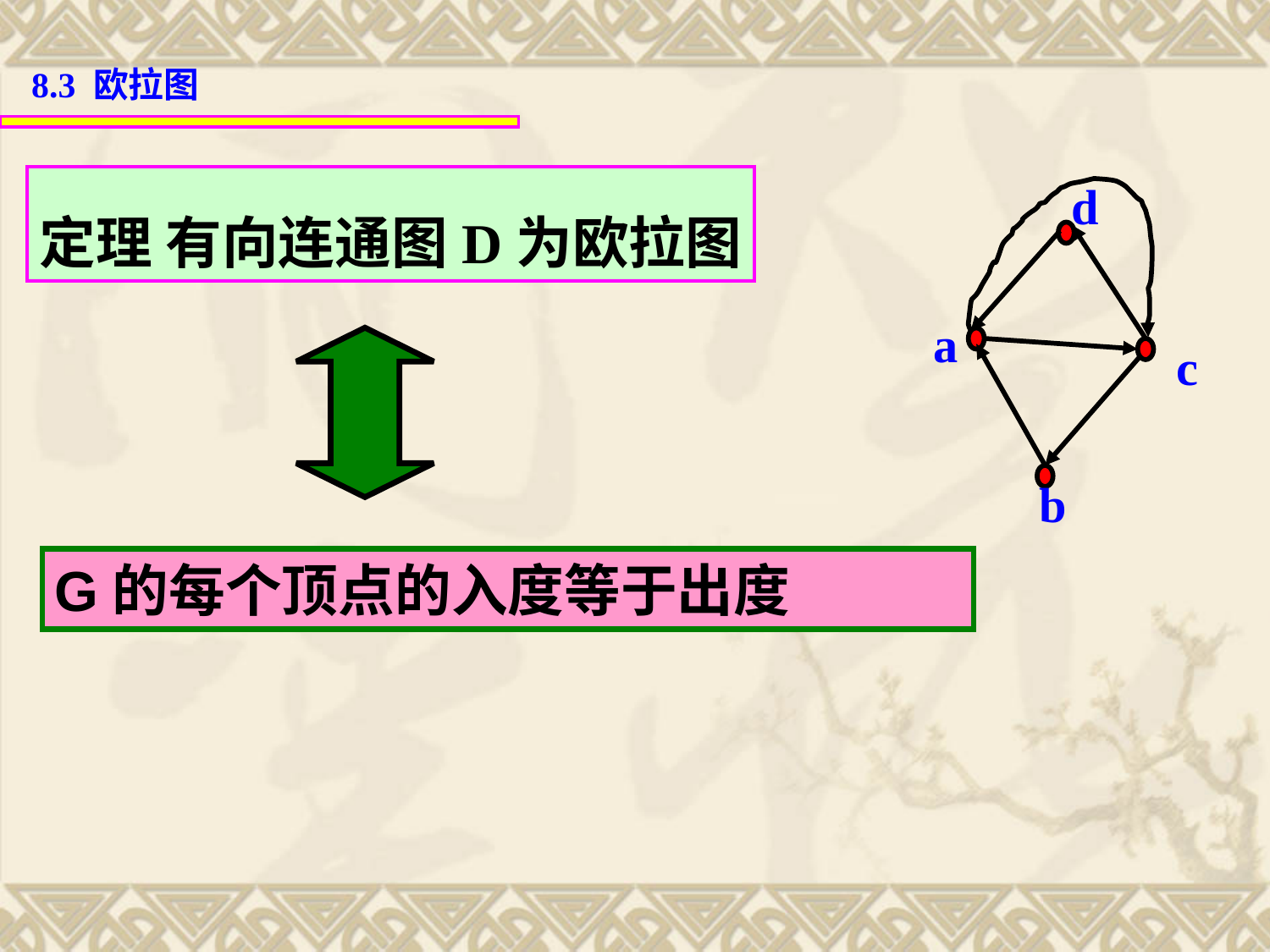

8.3 欧拉图

定理 有向连通图D为欧拉图
d

a

c

b
G的每个顶点的入度等于出度